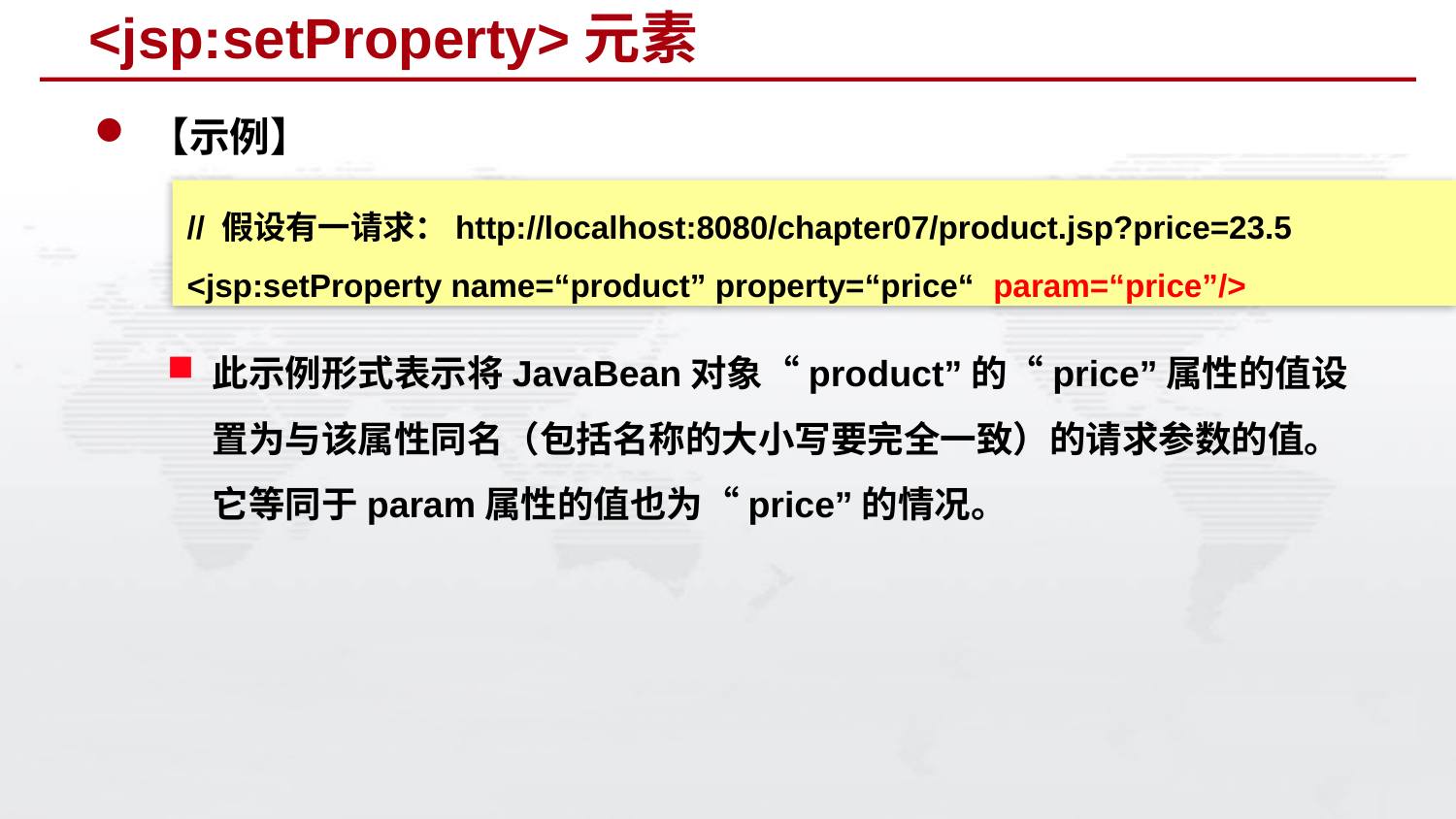

# <jsp:setProperty>元素
【示例】

此示例形式表示将JavaBean对象“product”的“price”属性的值设置为与该属性同名（包括名称的大小写要完全一致）的请求参数的值。它等同于param属性的值也为“price”的情况。
// 假设有一请求：http://localhost:8080/chapter07/product.jsp?price=23.5
<jsp:setProperty name=“product” property=“price“  param=“price”/>